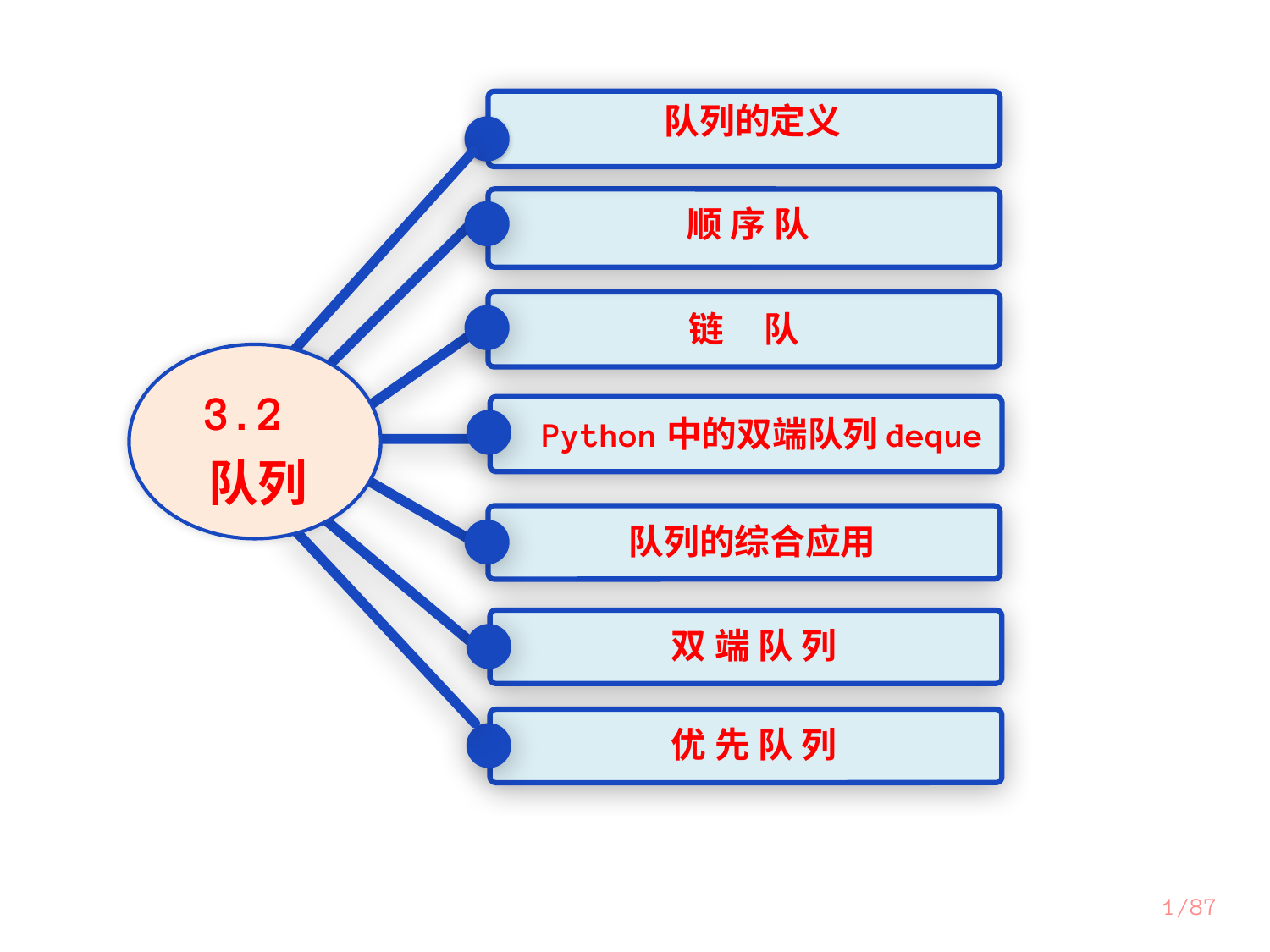

队列的定义

顺 序 队

链     队

3.2
队列

Python中的双端队列deque

队列的综合应用

双 端 队 列

优 先 队 列

1/87